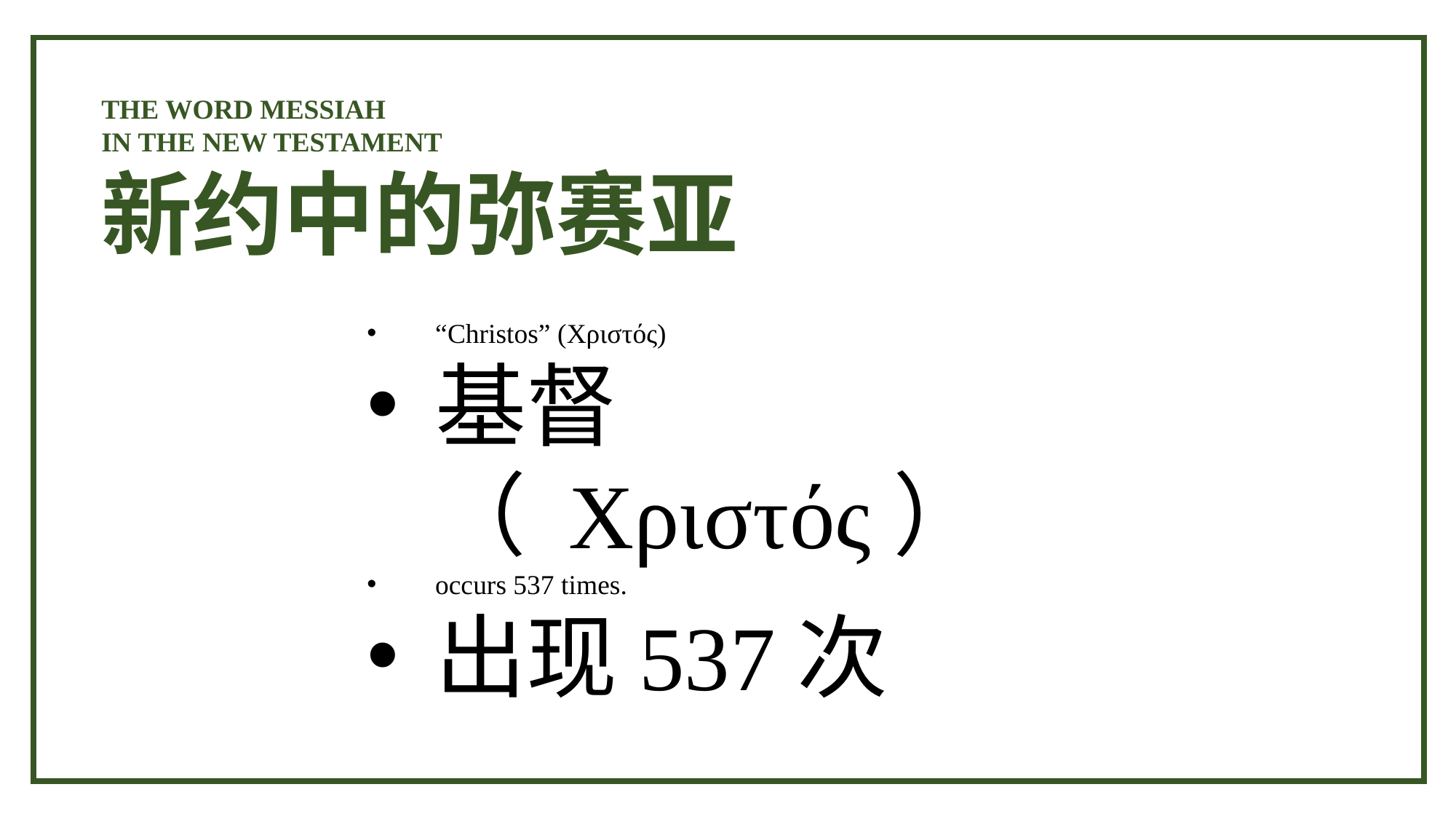

THE WORD MESSIAH
IN THE NEW TESTAMENT
新约中的弥赛亚
“Christos” (Χριστός)
基督（ Χριστός）
occurs 537 times.
出现537次